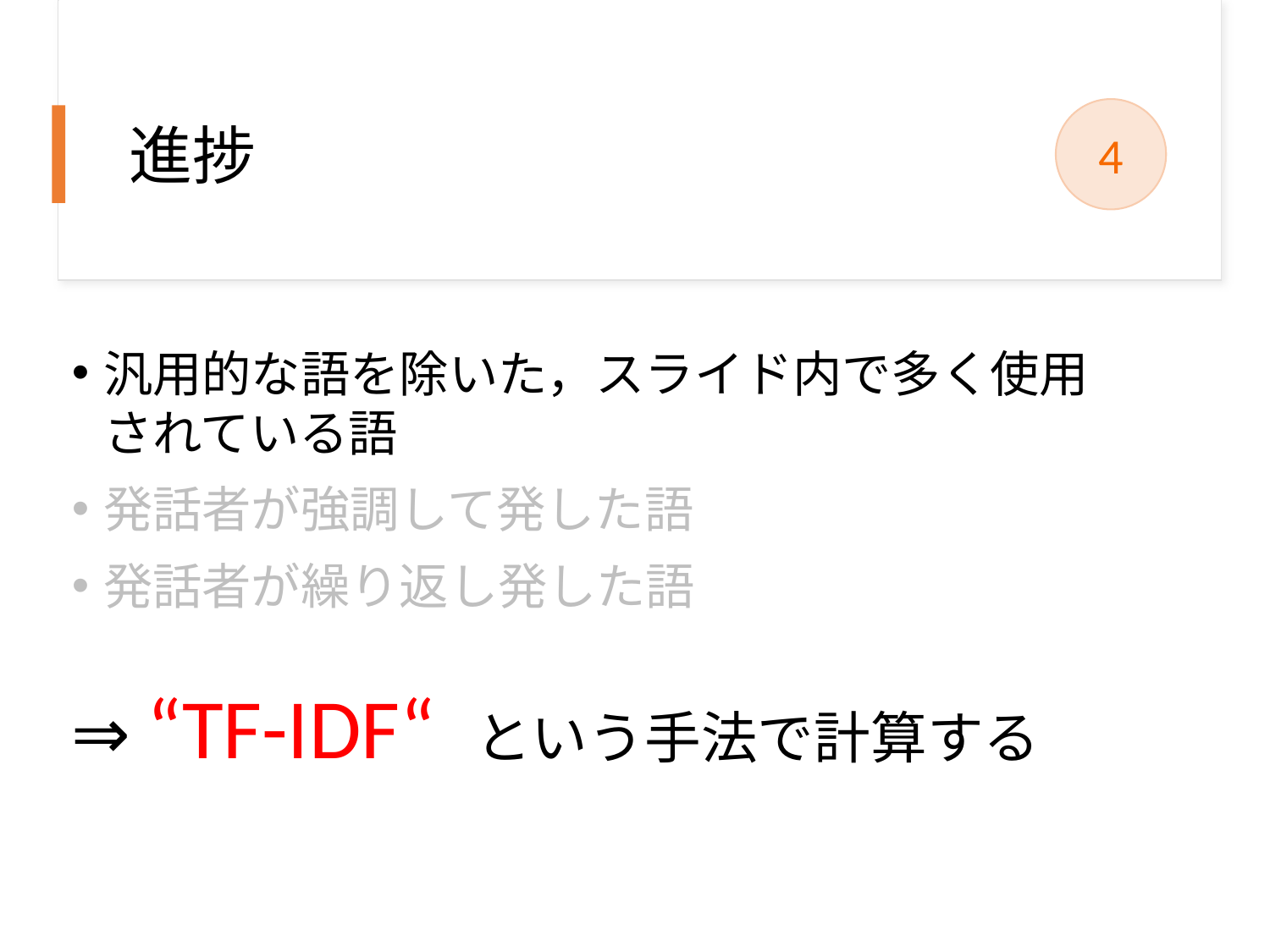

# 進捗
4

汎用的な語を除いた，スライド内で多く使用　　されている語
発話者が強調して発した語
発話者が繰り返し発した語

⇒ “TF-IDF“ という手法で計算する